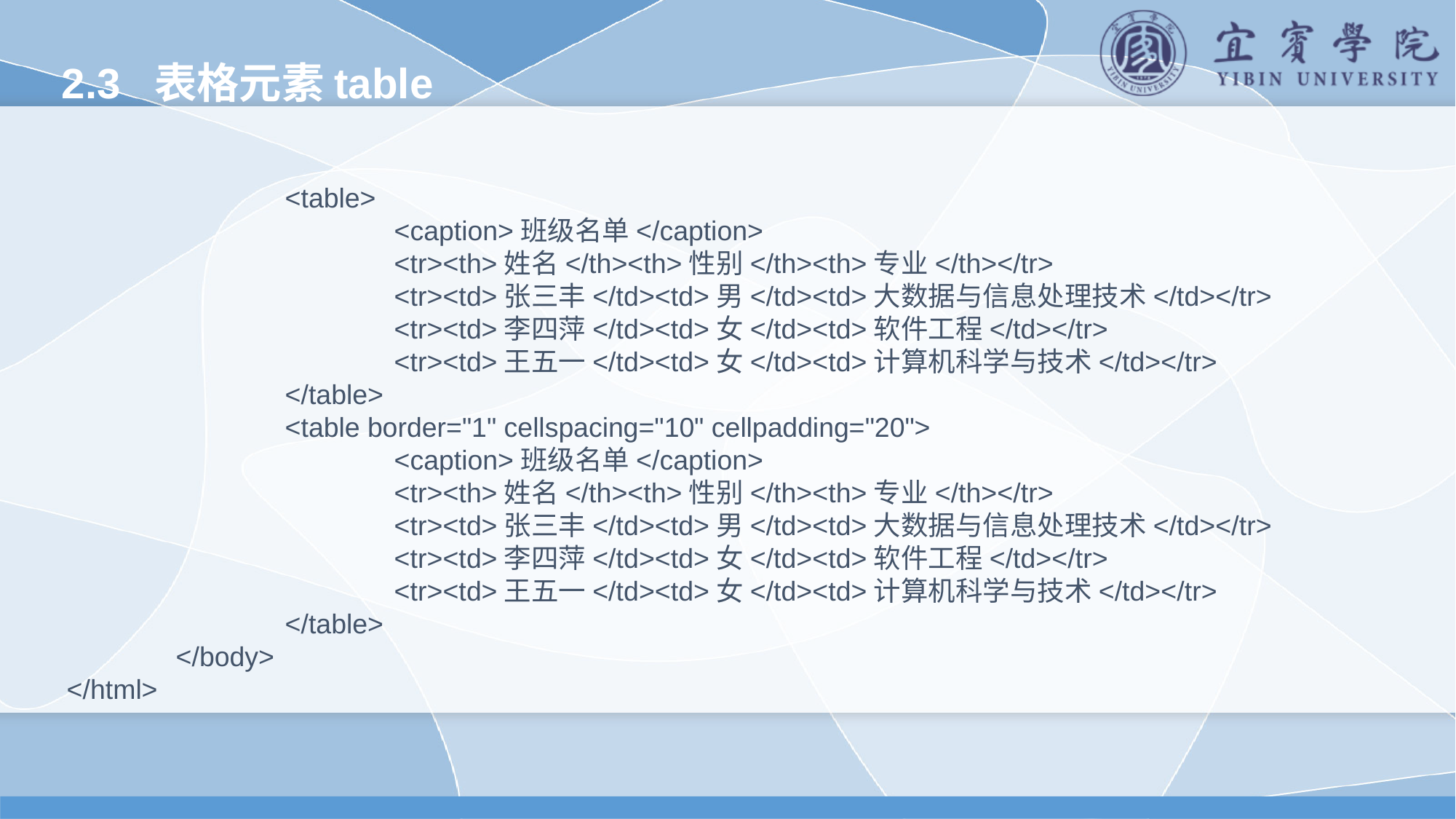

2.3  表格元素table
		<table>
			<caption>班级名单</caption>
			<tr><th>姓名</th><th>性别</th><th>专业</th></tr>
			<tr><td>张三丰</td><td>男</td><td>大数据与信息处理技术</td></tr>
			<tr><td>李四萍</td><td>女</td><td>软件工程</td></tr>
			<tr><td>王五一</td><td>女</td><td>计算机科学与技术</td></tr>
		</table>
		<table border="1" cellspacing="10" cellpadding="20">
			<caption>班级名单</caption>
			<tr><th>姓名</th><th>性别</th><th>专业</th></tr>
			<tr><td>张三丰</td><td>男</td><td>大数据与信息处理技术</td></tr>
			<tr><td>李四萍</td><td>女</td><td>软件工程</td></tr>
			<tr><td>王五一</td><td>女</td><td>计算机科学与技术</td></tr>
		</table>
	</body>
</html>